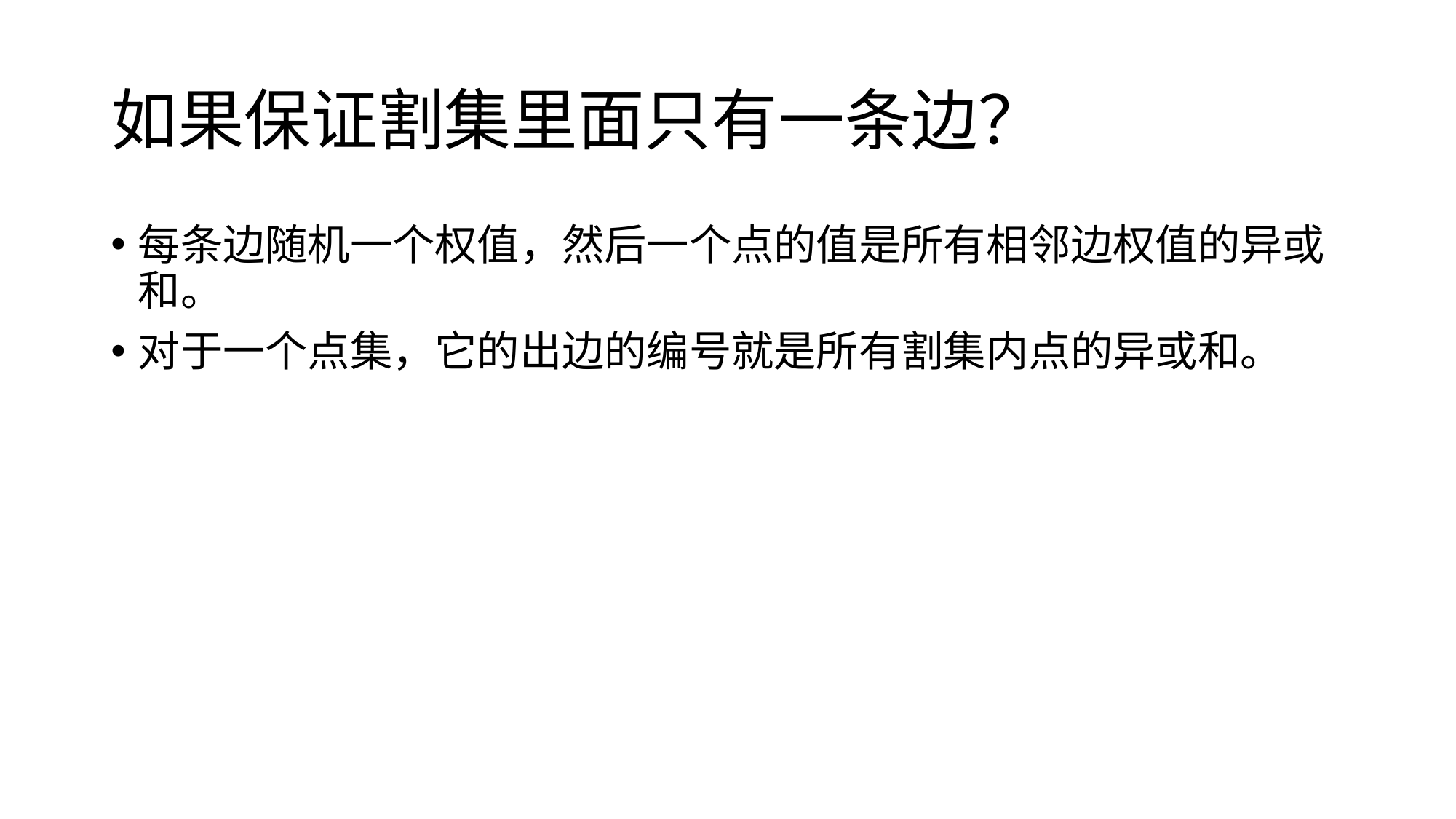

# 如果保证割集里面只有一条边？
每条边随机一个权值，然后一个点的值是所有相邻边权值的异或和。
对于一个点集，它的出边的编号就是所有割集内点的异或和。